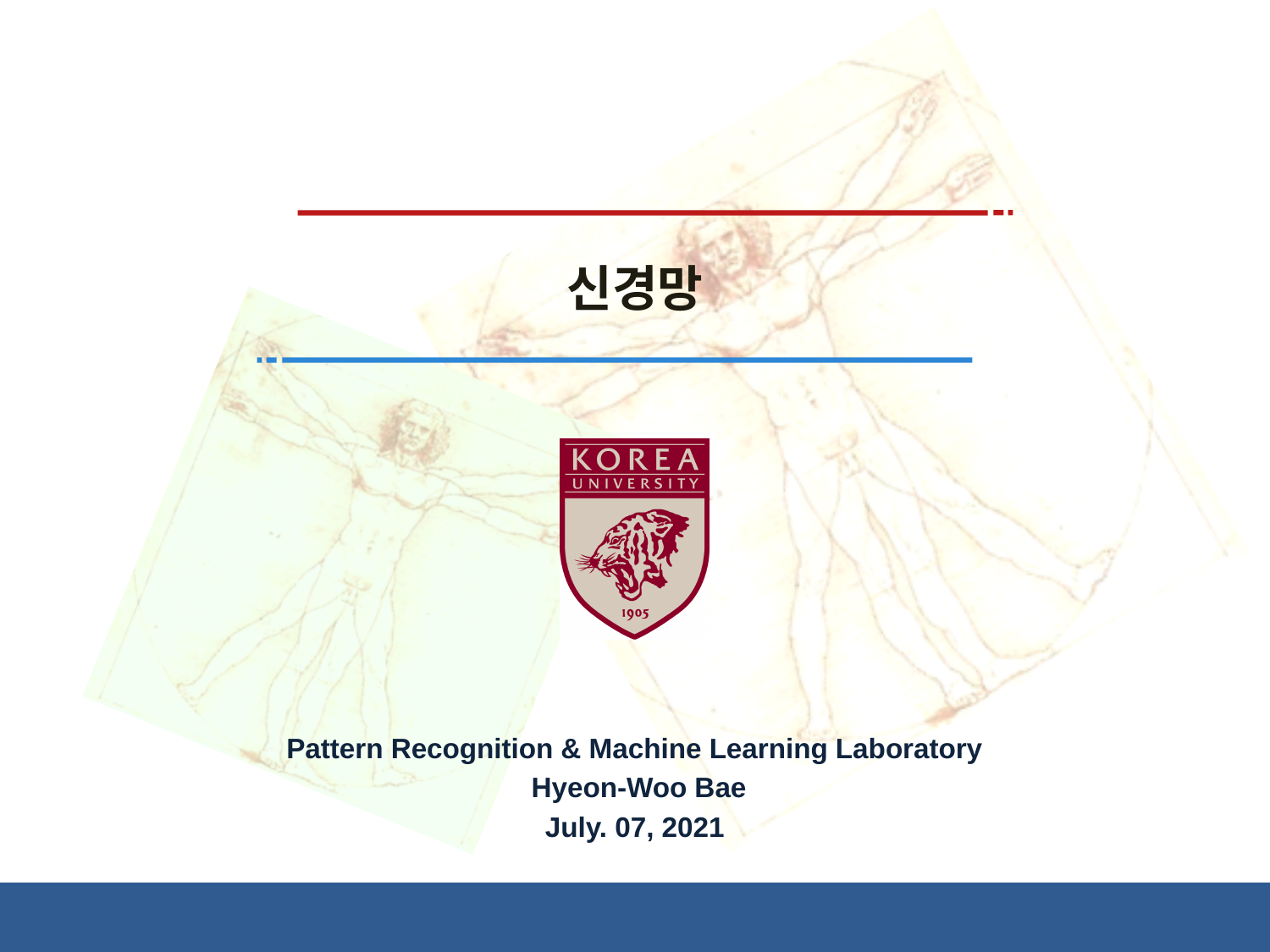

# 신경망
Pattern Recognition & Machine Learning Laboratory
 Hyeon-Woo Bae
July. 07, 2021